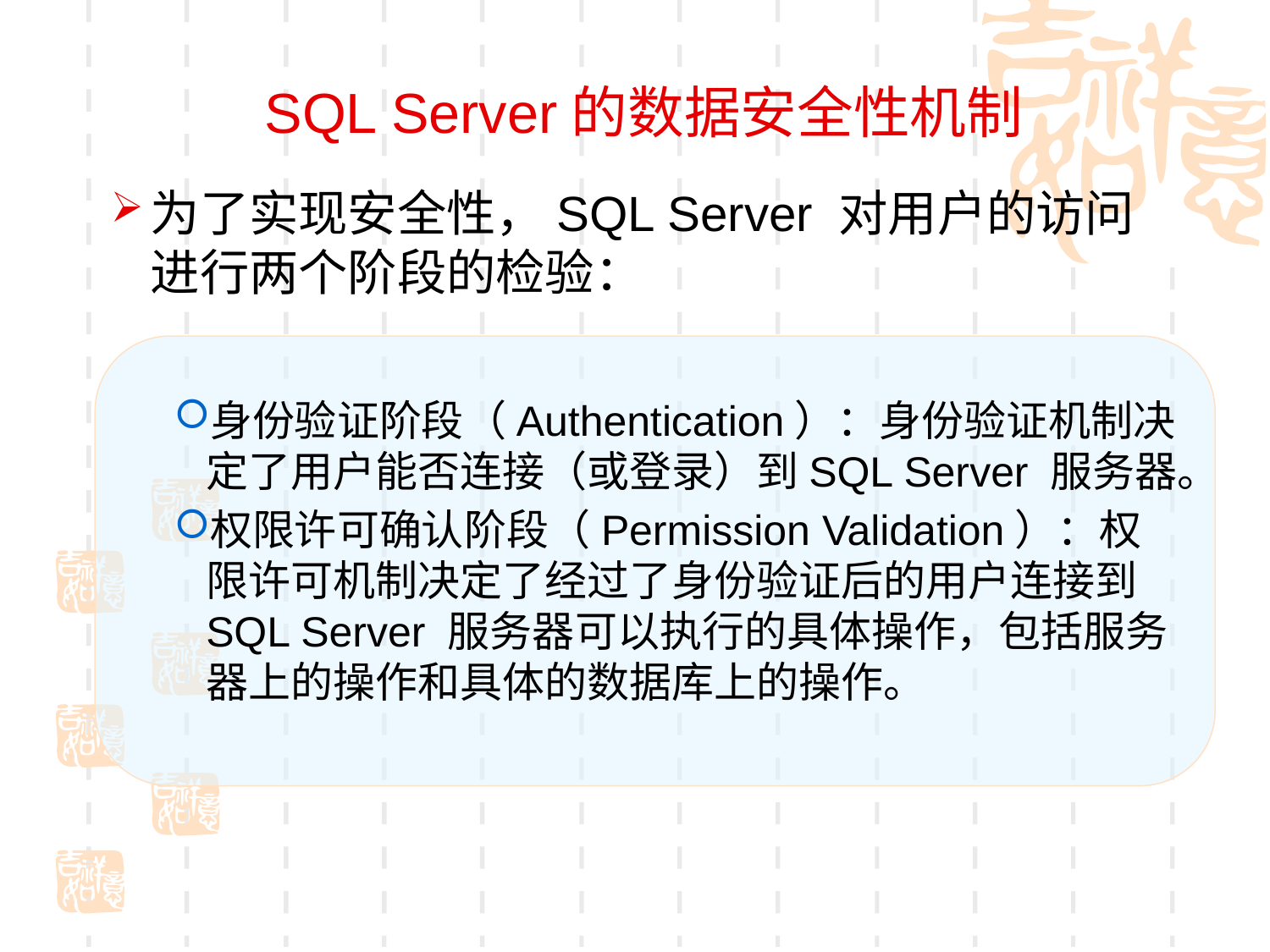

# SQL Server的数据安全性机制
为了实现安全性，SQL Server 对用户的访问进行两个阶段的检验：

身份验证阶段（Authentication）：身份验证机制决定了用户能否连接（或登录）到SQL Server 服务器。
权限许可确认阶段（Permission Validation）：权限许可机制决定了经过了身份验证后的用户连接到SQL Server 服务器可以执行的具体操作，包括服务器上的操作和具体的数据库上的操作。